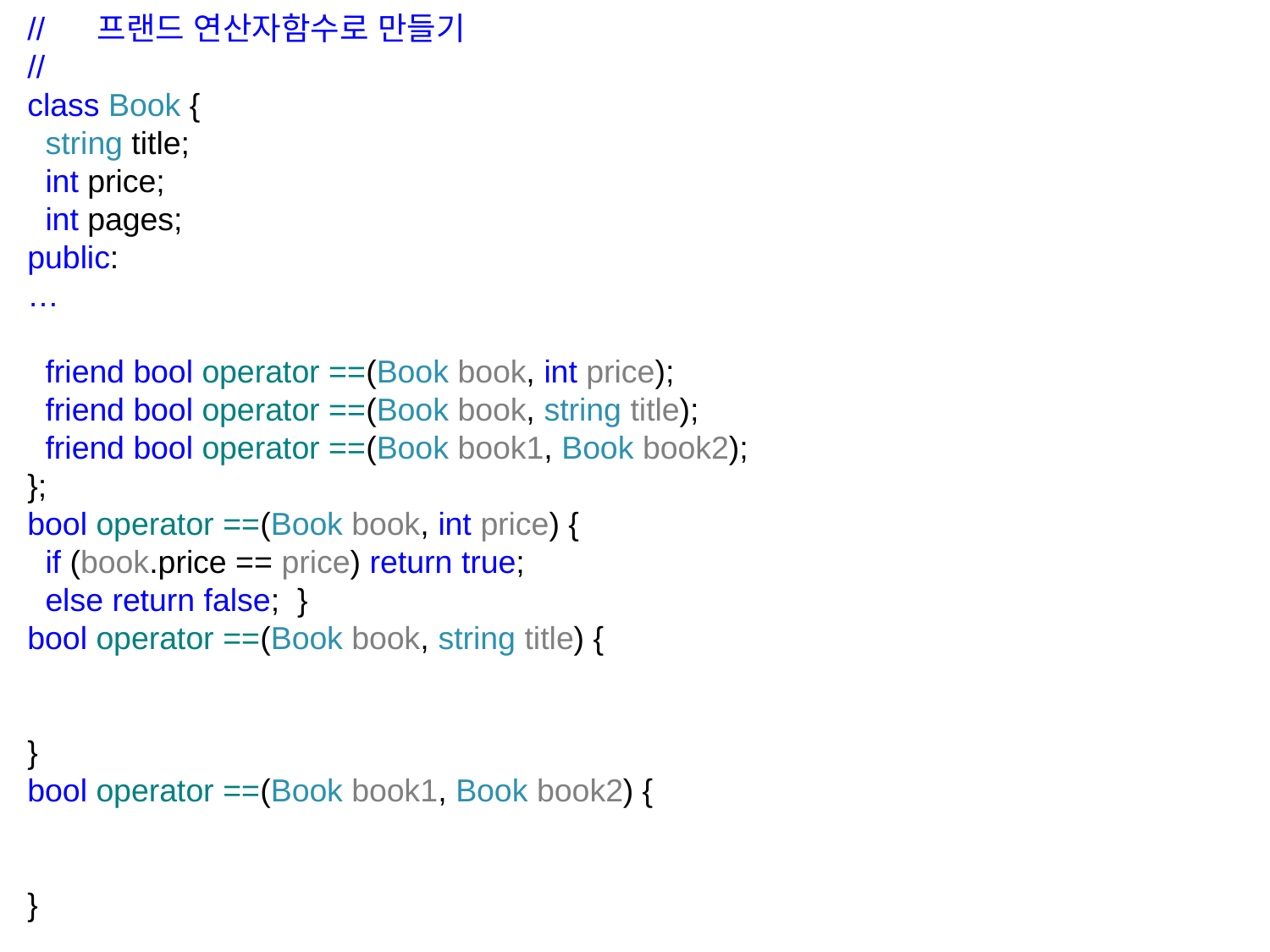

//     프랜드 연산자함수로 만들기
//
class Book {
  string title;
  int price;
  int pages;
public:
…

  friend bool operator ==(Book book, int price);
  friend bool operator ==(Book book, string title);
  friend bool operator ==(Book book1, Book book2);
};
bool operator ==(Book book, int price) {
  if (book.price == price) return true;
  else return false;  }
bool operator ==(Book book, string title) {

}
bool operator ==(Book book1, Book book2) {

}
5